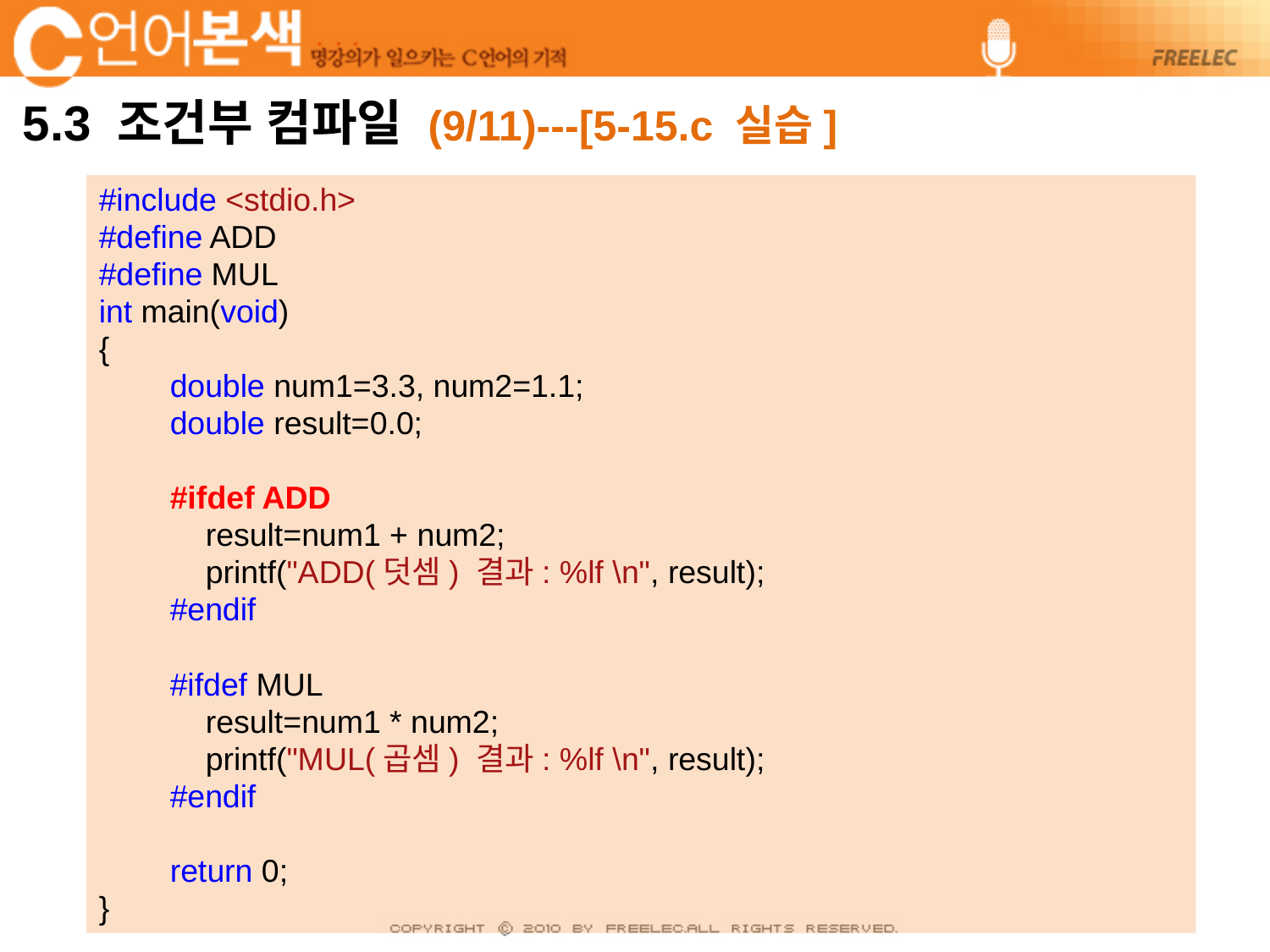

# 5.3 조건부 컴파일 (9/11)---[5-15.c 실습]
#include <stdio.h>
#define ADD
#define MUL
int main(void)
{
        double num1=3.3, num2=1.1;
        double result=0.0;

        #ifdef ADD
            result=num1 + num2;
            printf("ADD(덧셈) 결과: %lf \n", result);
        #endif

        #ifdef MUL
            result=num1 * num2;
            printf("MUL(곱셈) 결과: %lf \n", result);
        #endif

        return 0;
}